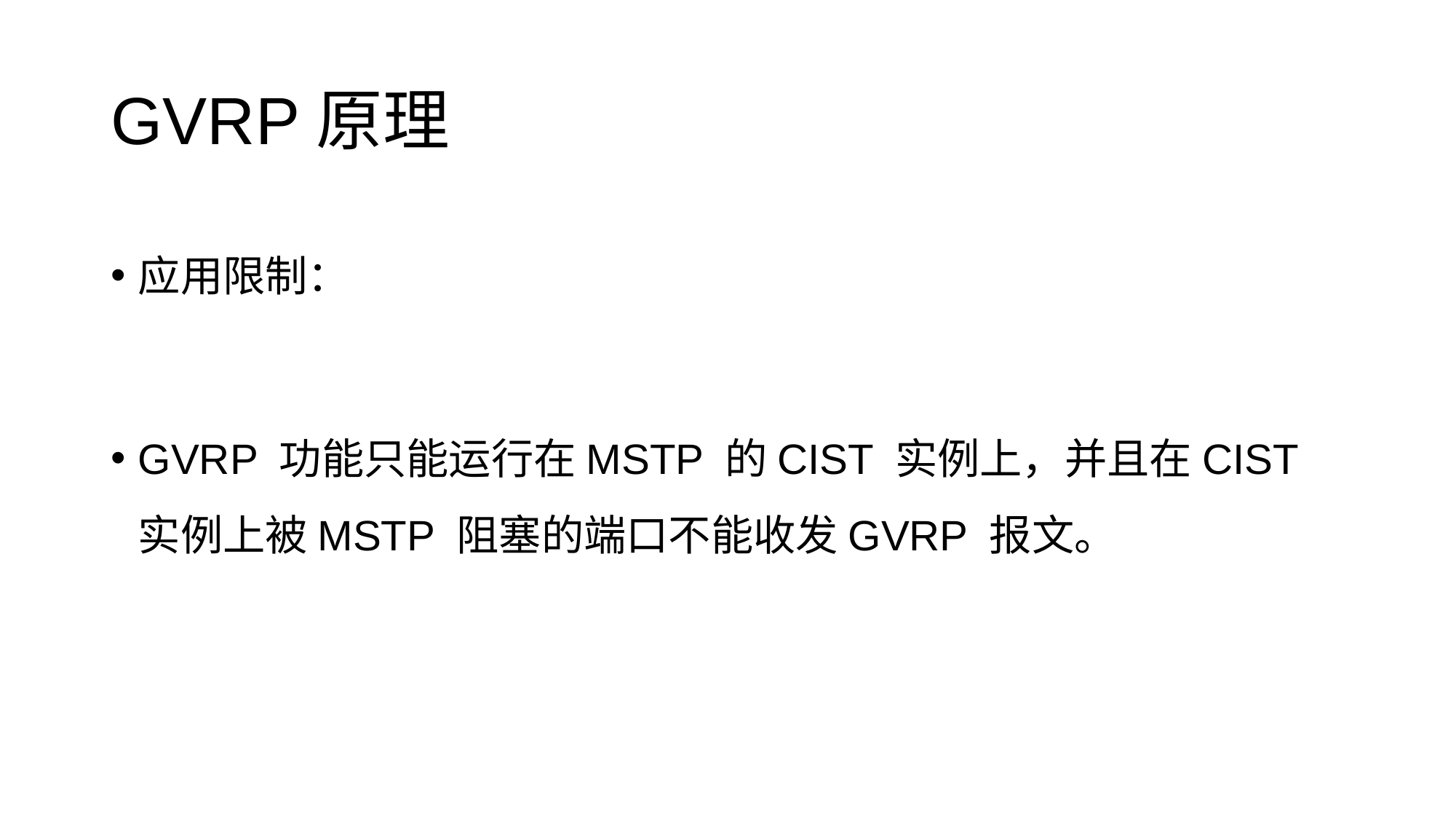

# GVRP原理
应用限制：

GVRP 功能只能运行在MSTP 的CIST 实例上，并且在CIST 实例上被MSTP 阻塞的端口不能收发GVRP 报文。